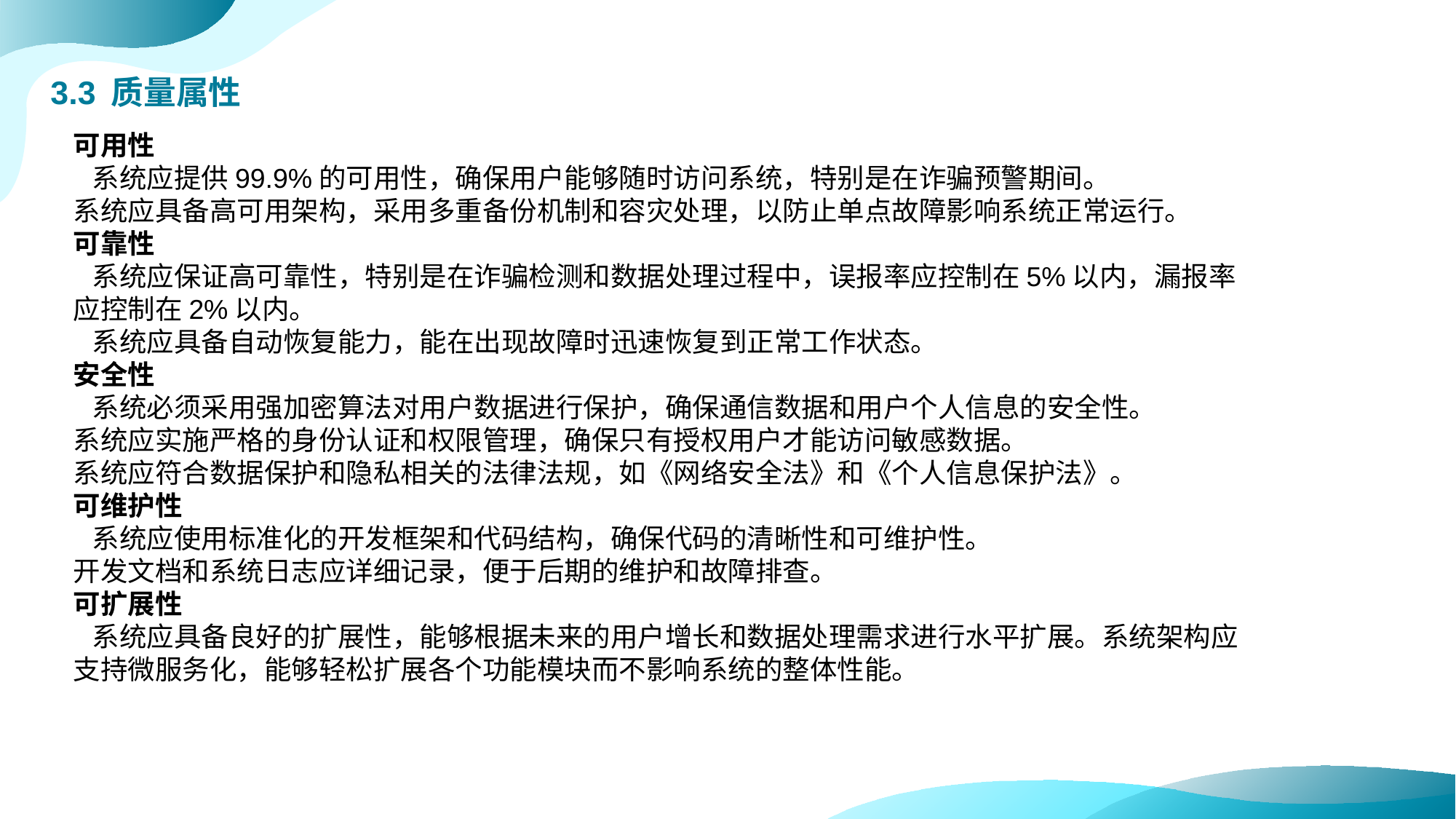

# 3.3 质量属性
可用性
  系统应提供99.9%的可用性，确保用户能够随时访问系统，特别是在诈骗预警期间。
系统应具备高可用架构，采用多重备份机制和容灾处理，以防止单点故障影响系统正常运行。
可靠性
  系统应保证高可靠性，特别是在诈骗检测和数据处理过程中，误报率应控制在5%以内，漏报率应控制在2%以内。
  系统应具备自动恢复能力，能在出现故障时迅速恢复到正常工作状态。
安全性
  系统必须采用强加密算法对用户数据进行保护，确保通信数据和用户个人信息的安全性。
系统应实施严格的身份认证和权限管理，确保只有授权用户才能访问敏感数据。
系统应符合数据保护和隐私相关的法律法规，如《网络安全法》和《个人信息保护法》。
可维护性
  系统应使用标准化的开发框架和代码结构，确保代码的清晰性和可维护性。
开发文档和系统日志应详细记录，便于后期的维护和故障排查。
可扩展性
  系统应具备良好的扩展性，能够根据未来的用户增长和数据处理需求进行水平扩展。系统架构应支持微服务化，能够轻松扩展各个功能模块而不影响系统的整体性能。